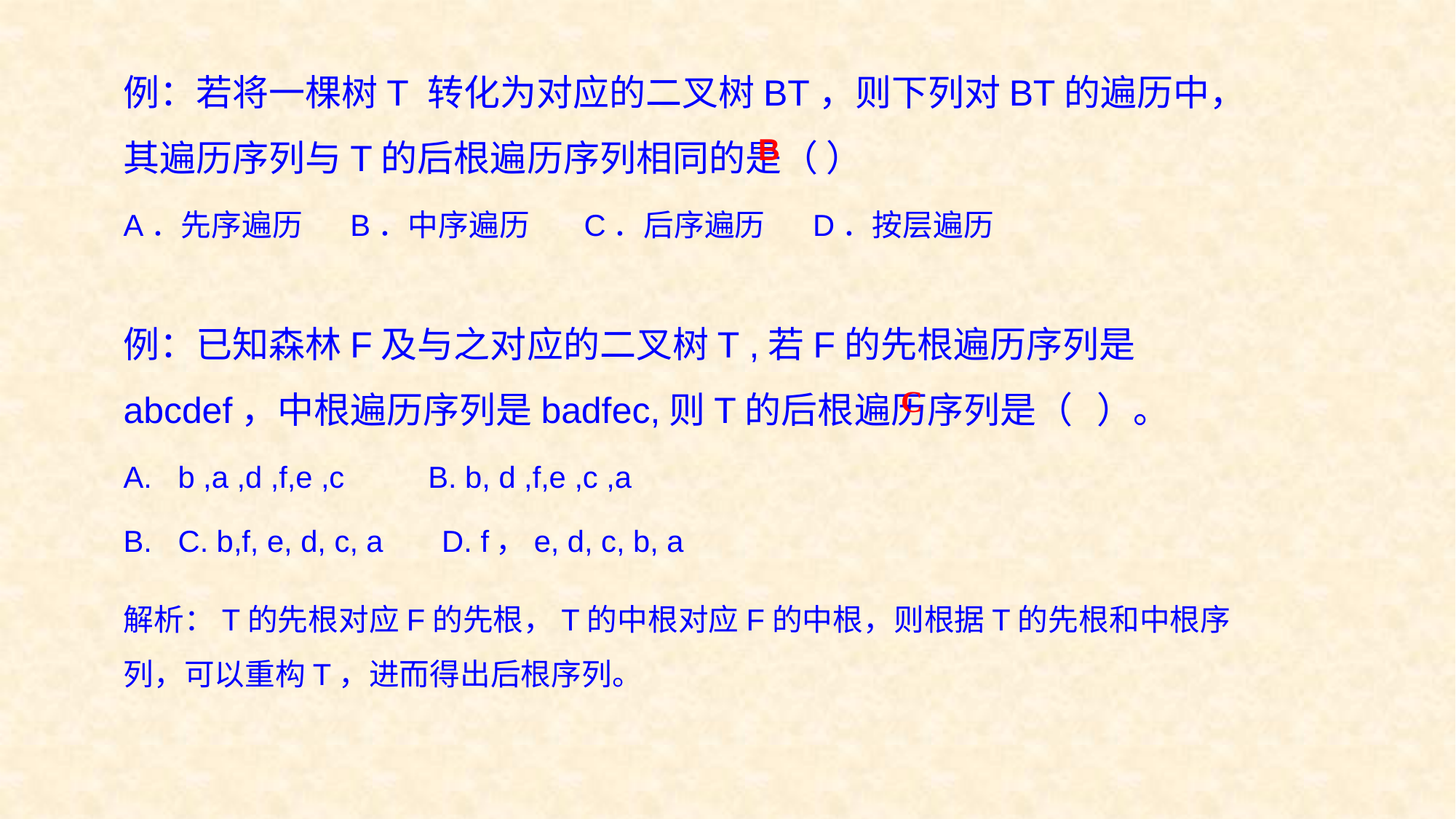

例：若将一棵树T 转化为对应的二叉树BT，则下列对BT的遍历中，其遍历序列与T的后根遍历序列相同的是（ ）
A．先序遍历      B．中序遍历       C．后序遍历      D．按层遍历
B
例：已知森林F及与之对应的二叉树T ,若F的先根遍历序列是abcdef，中根遍历序列是badfec,则T的后根遍历序列是（   ）。
b ,a ,d ,f,e ,c          B. b, d ,f,e ,c ,a
C. b,f, e, d, c, a       D. f，e, d, c, b, a
C
解析：T的先根对应F的先根，T的中根对应F的中根，则根据T的先根和中根序列，可以重构T，进而得出后根序列。